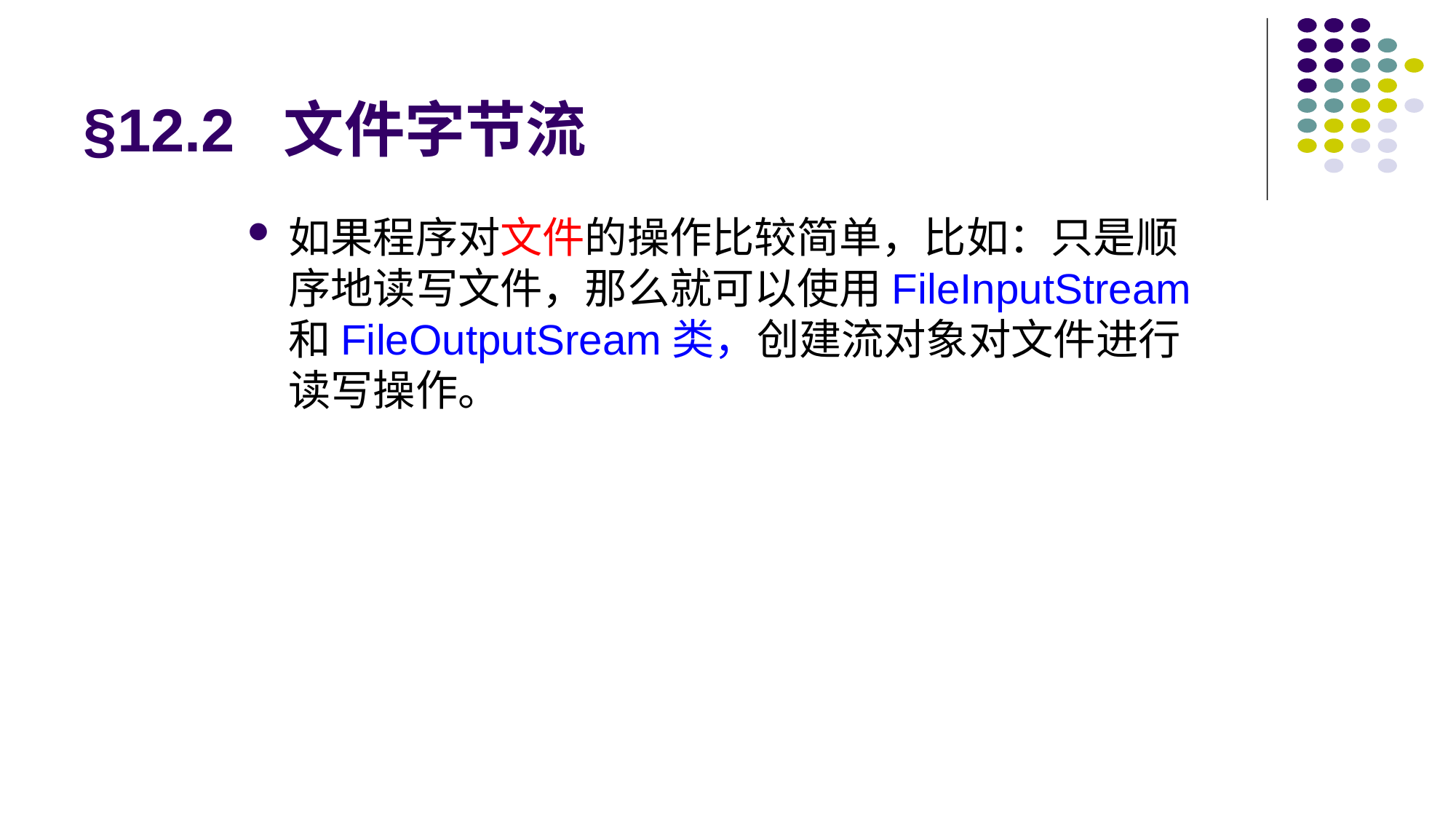

# §12.2  文件字节流
如果程序对文件的操作比较简单，比如：只是顺序地读写文件，那么就可以使用FileInputStream和FileOutputSream类，创建流对象对文件进行读写操作。
39